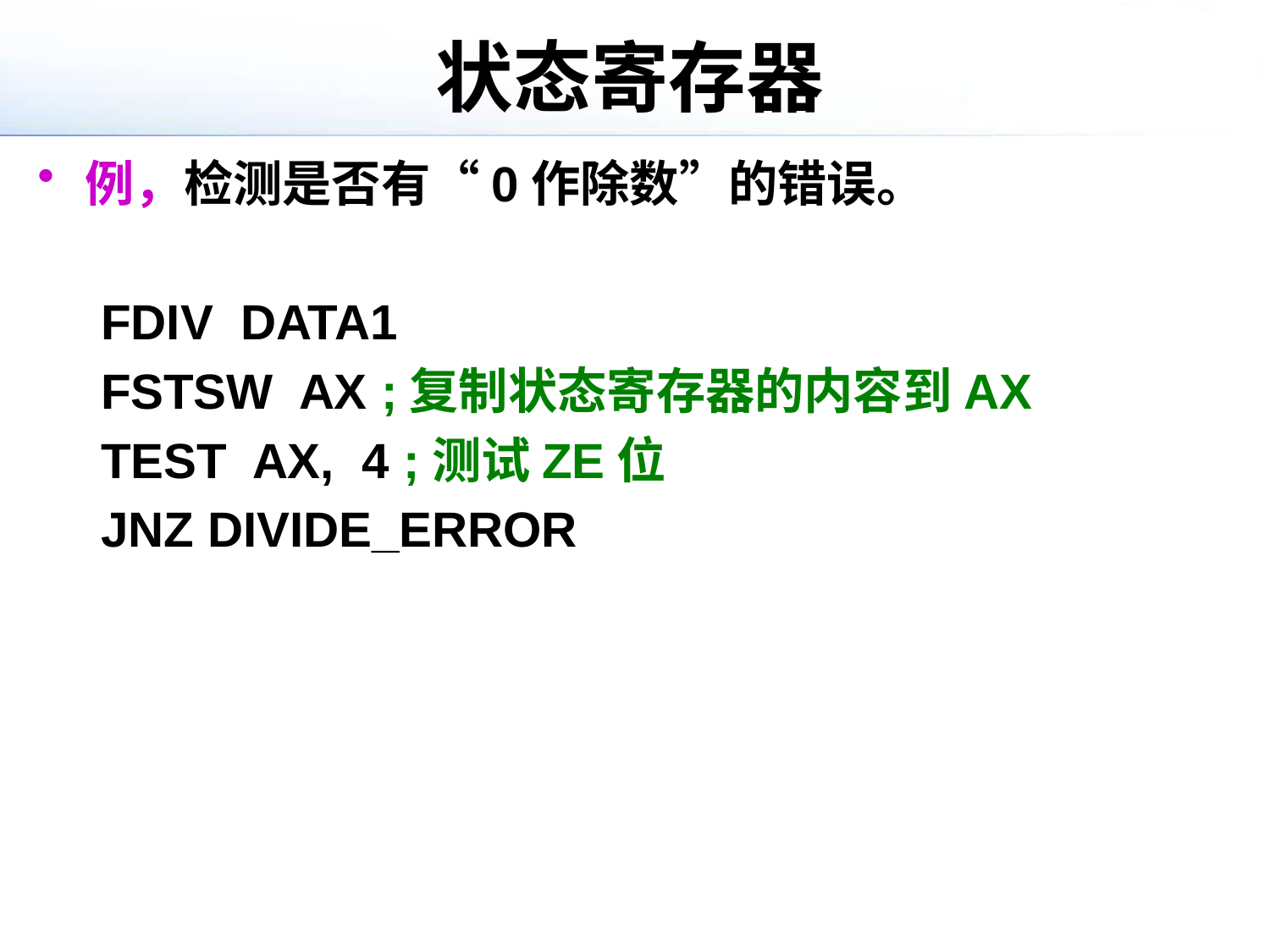

# 状态寄存器
例，检测是否有“0作除数”的错误。

FDIV  DATA1
FSTSW  AX ;复制状态寄存器的内容到AX
TEST  AX,  4 ;测试ZE位
JNZ DIVIDE_ERROR